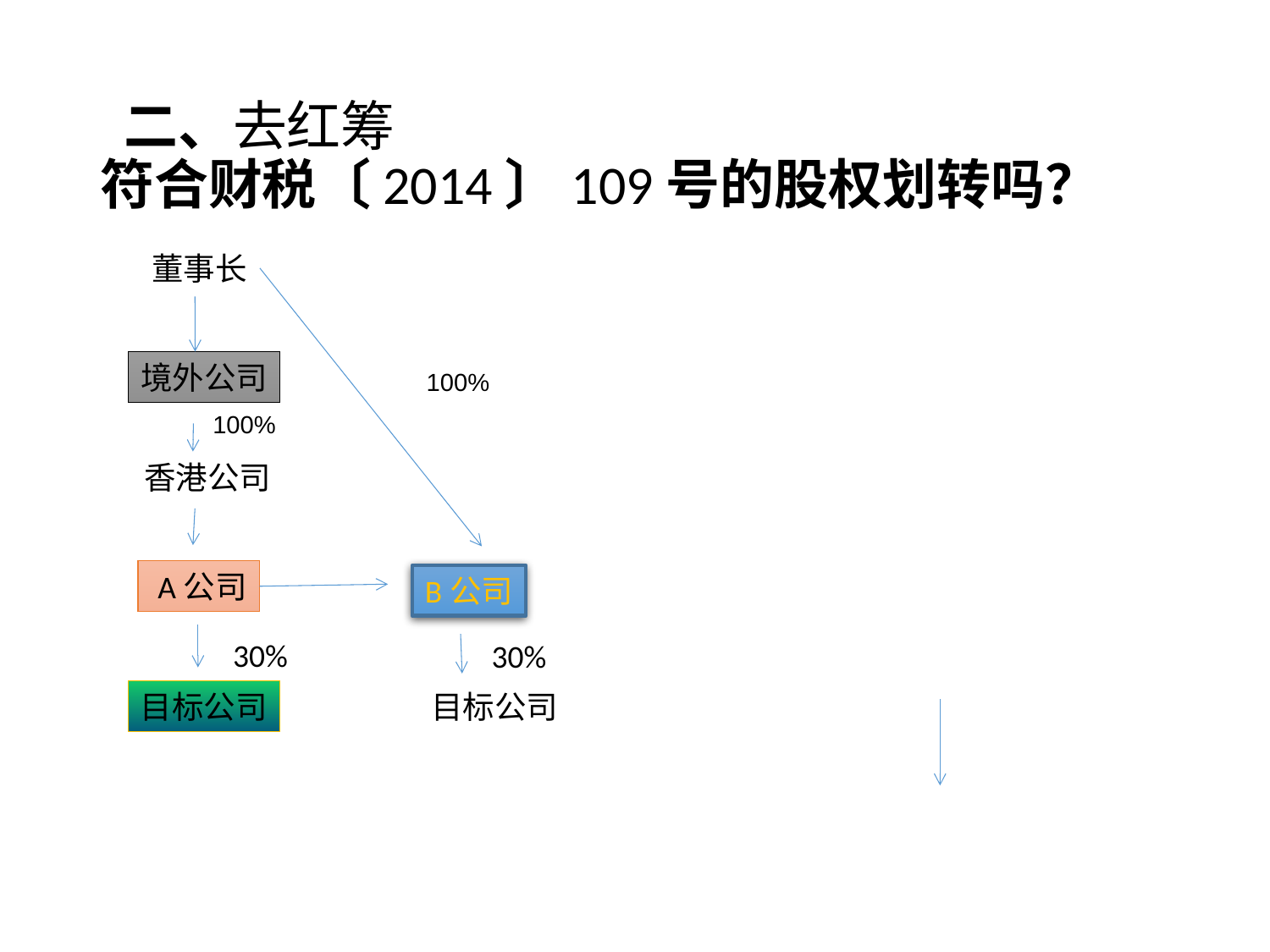

# 二、去红筹 符合财税〔2014〕109号的股权划转吗？
董事长

境外公司
100%
100%
   香港公司

 A公司

B公司

30%
            30%
目标公司
     目标公司